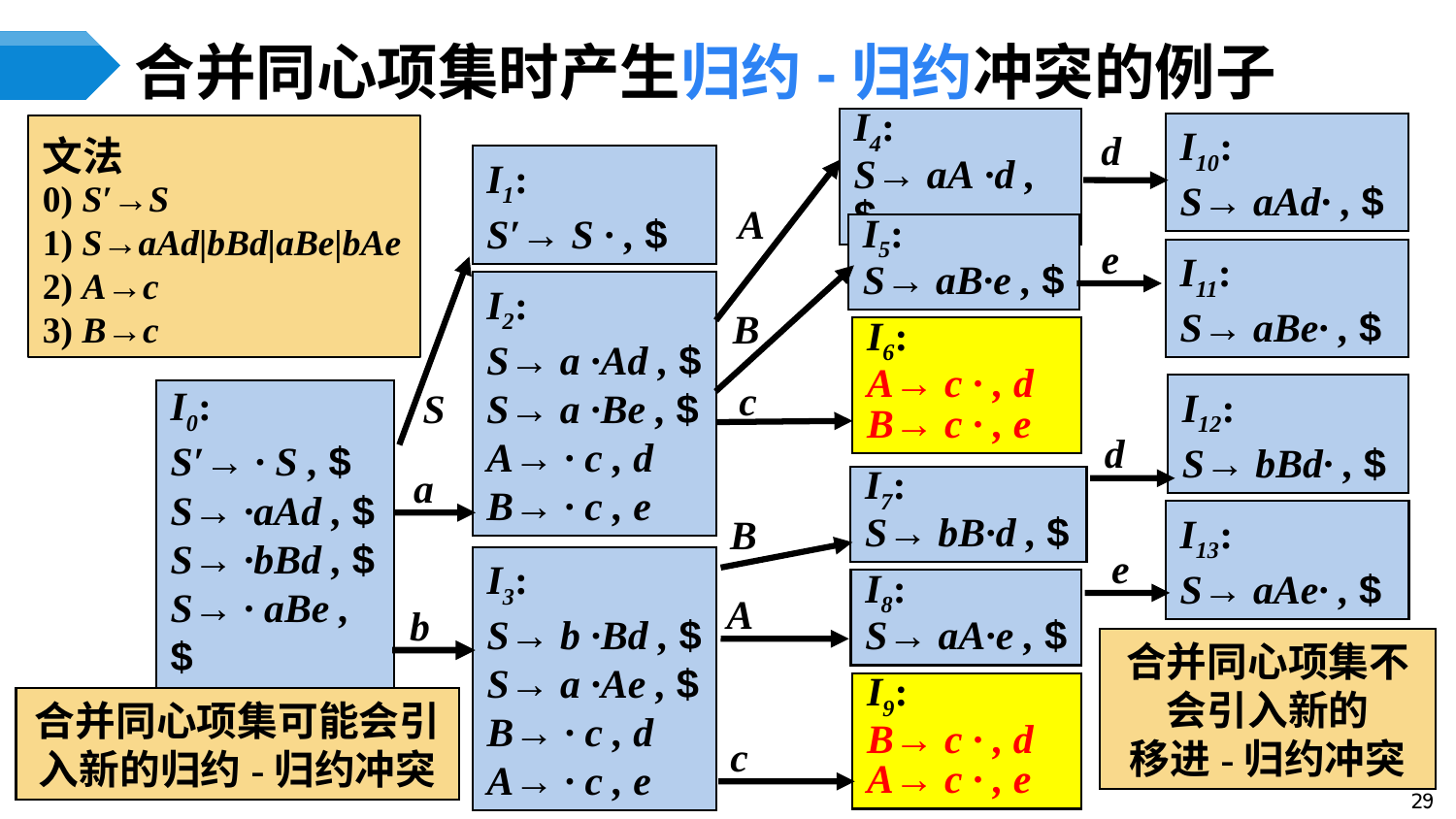

# 合并同心项集时产生归约-归约冲突的例子
I4:
S→ aA ·d , $
I10:
S→ aAd· , $
d
I1:
S′→ S · , $

A
I5:
S→ aB·e , $
e
I11:
S→ aBe· , $

I2:
S→ a ·Ad , $
S→ a ·Be , $
A→ · c , d
B→ · c , e

B
I6:
A→ c · , d
B→ c · , e
c
I12:
S→ bBd· , $
S
I0:
S′→ · S , $
S→ ·aAd , $
S→ ·bBd , $
S→ · aBe , $
S→ · bAe , $

d
a
I7:
S→ bB·d , $

I13:
S→ aAe· , $
B

e

I3:
S→ b ·Bd , $
S→ a ·Ae , $
B→ · c , d
A→ · c , e
I8:
S→ aA·e , $
A
b

I9:
B→ c · , d
A→ c · , e
c

文法
0) S′→S
1) S→aAd|bBd|aBe|bAe
2) A→c
3) B→c
合并同心项集不会引入新的
移进-归约冲突
合并同心项集可能会引入新的归约-归约冲突
29